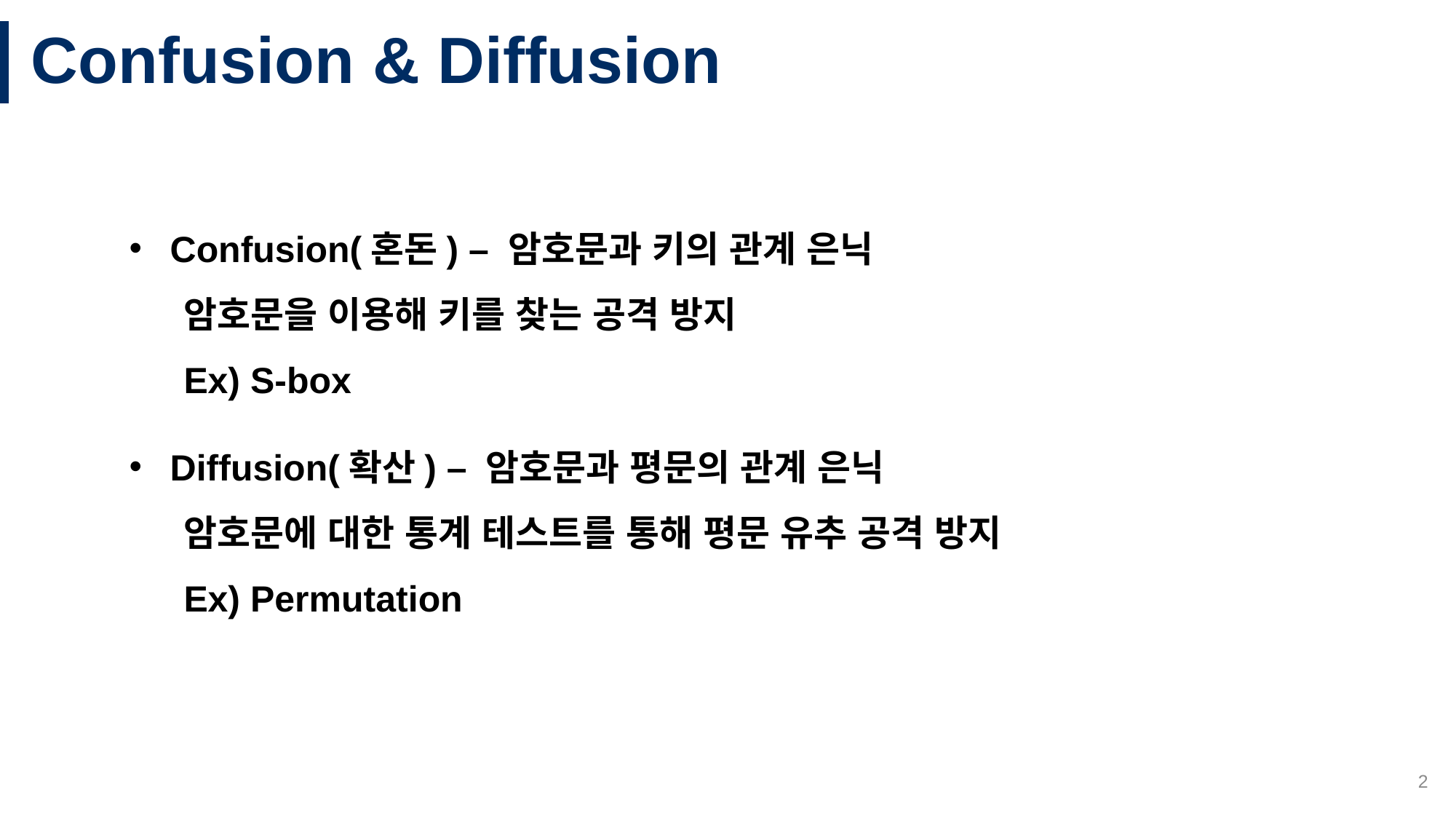

# Confusion & Diffusion
Confusion(혼돈) – 암호문과 키의 관계 은닉
암호문을 이용해 키를 찾는 공격 방지
Ex) S-box
Diffusion(확산) – 암호문과 평문의 관계 은닉
암호문에 대한 통계 테스트를 통해 평문 유추 공격 방지
Ex) Permutation
2